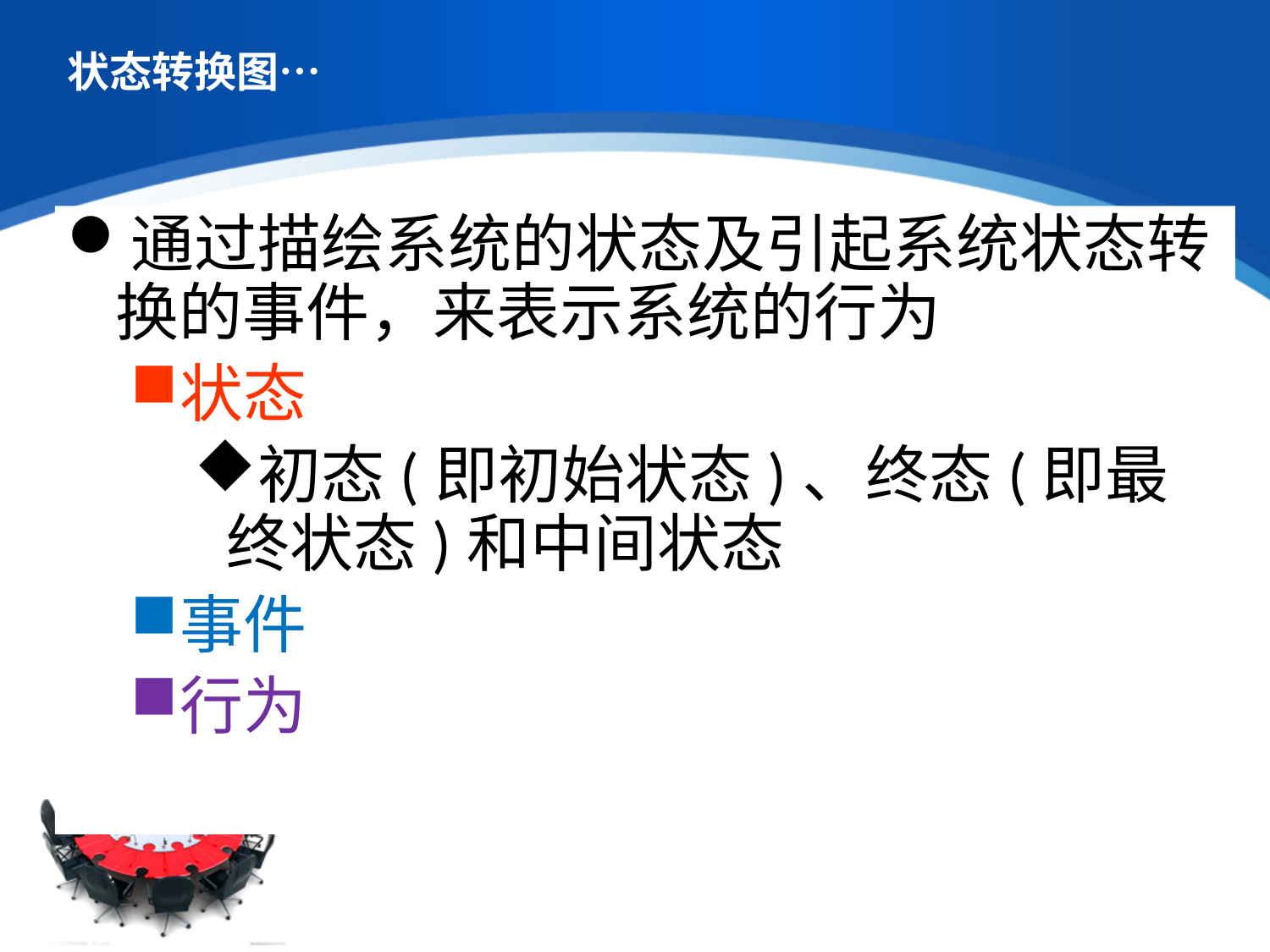

# 状态转换图…
通过描绘系统的状态及引起系统状态转换的事件，来表示系统的行为
状态
初态(即初始状态)、终态(即最终状态)和中间状态
事件
行为